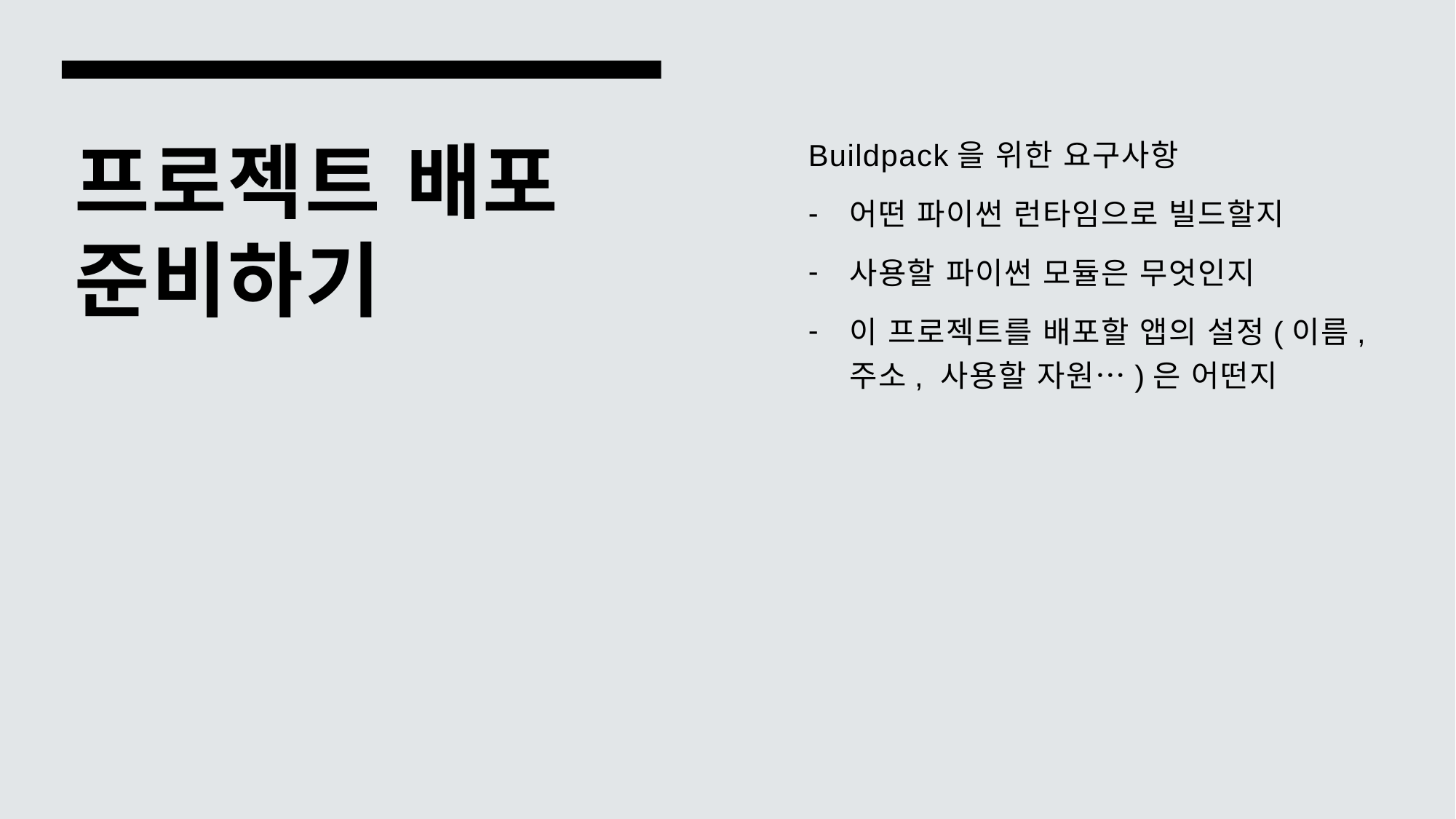

Buildpack을 위한 요구사항
어떤 파이썬 런타임으로 빌드할지
사용할 파이썬 모듈은 무엇인지
이 프로젝트를 배포할 앱의 설정(이름, 주소, 사용할 자원…)은 어떤지
# 프로젝트 배포 준비하기